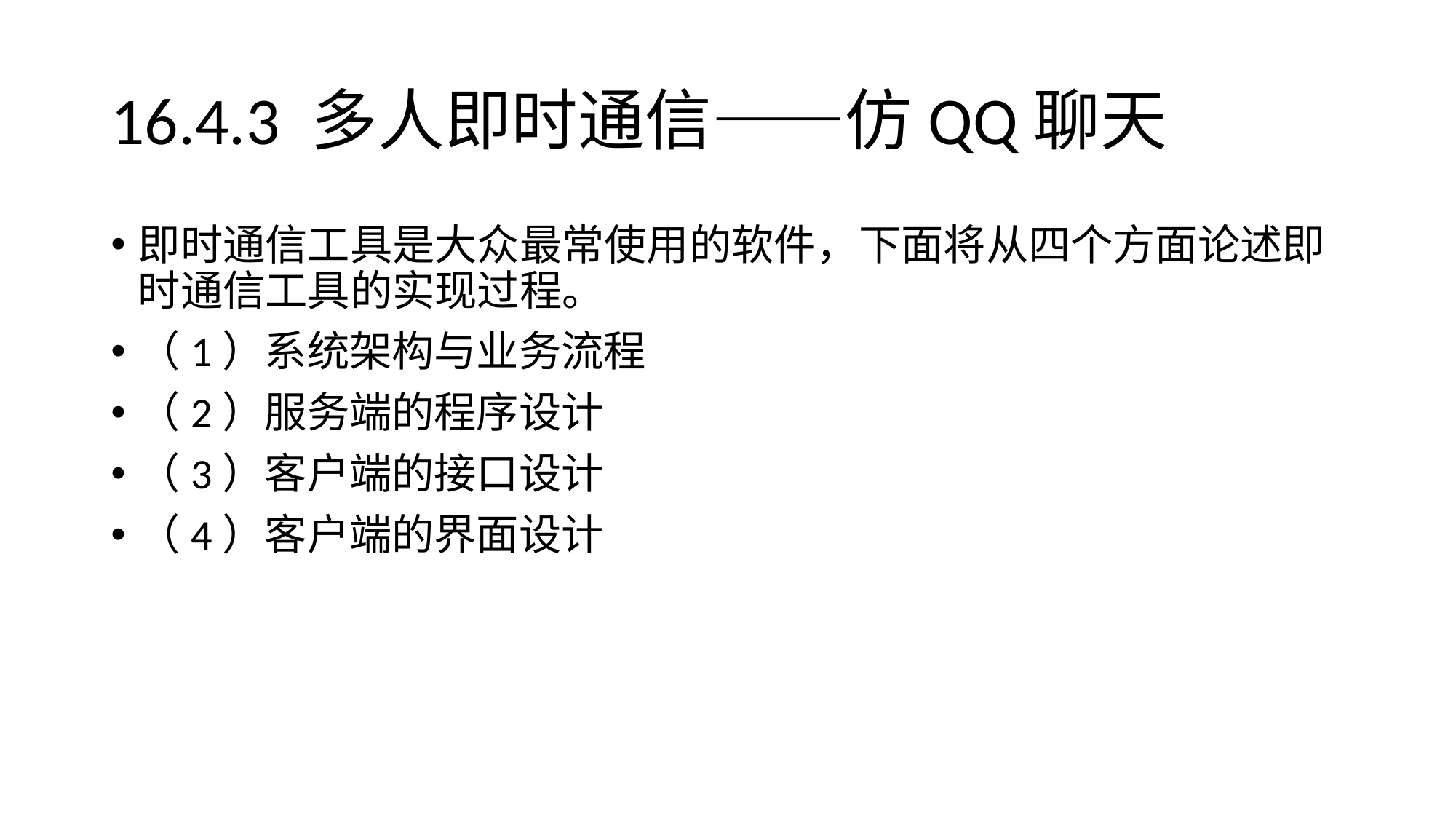

# 16.4.3 多人即时通信——仿QQ聊天
即时通信工具是大众最常使用的软件，下面将从四个方面论述即时通信工具的实现过程。
（1）系统架构与业务流程
（2）服务端的程序设计
（3）客户端的接口设计
（4）客户端的界面设计